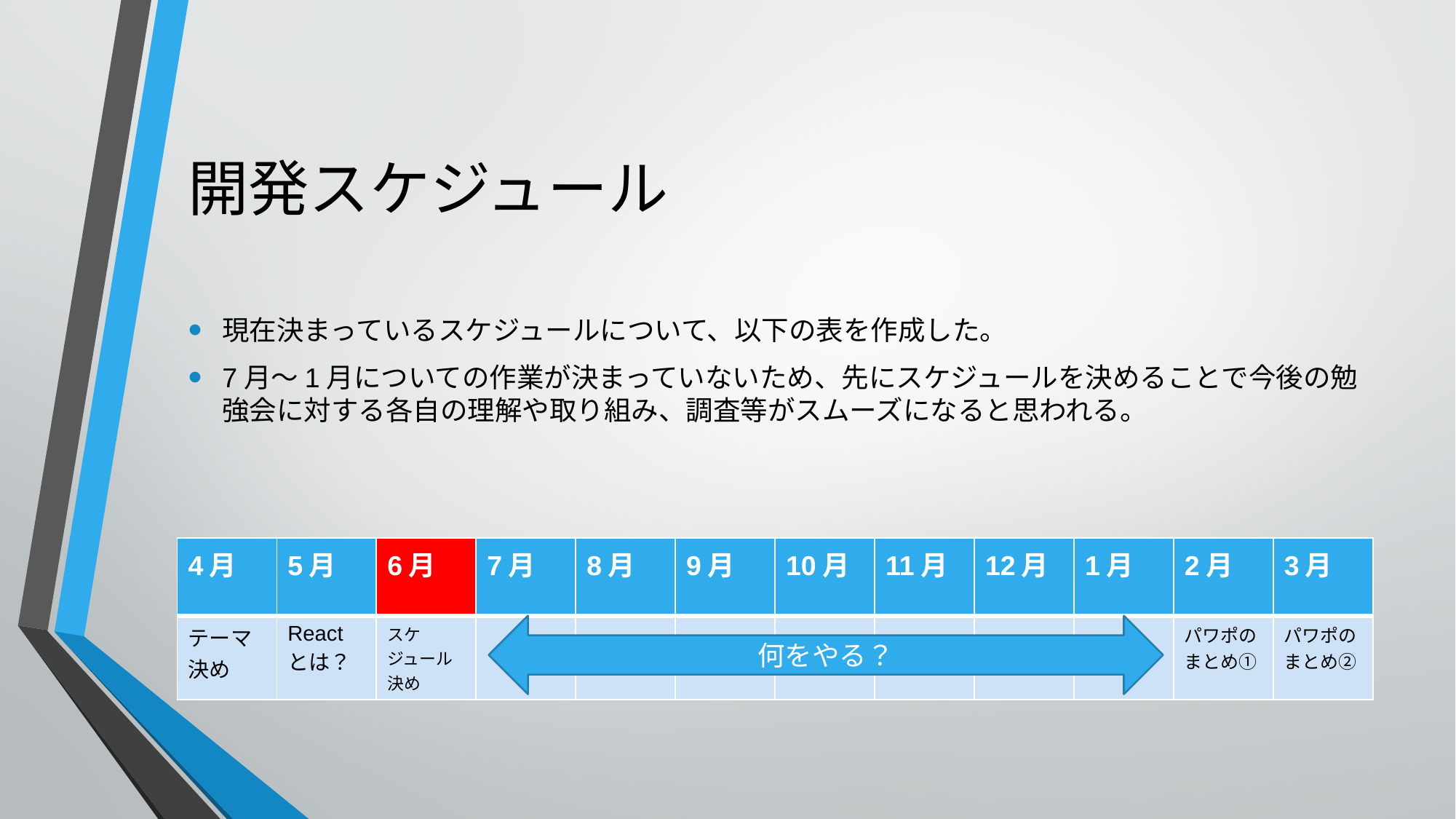

# 開発スケジュール
現在決まっているスケジュールについて、以下の表を作成した。
7月～1月についての作業が決まっていないため、先にスケジュールを決めることで今後の勉強会に対する各自の理解や取り組み、調査等がスムーズになると思われる。
| 4月 | 5月 | 6月 | 7月 | 8月 | 9月 | 10月 | 11月 | 12月 | 1月 | 2月 | 3月 |
| --- | --- | --- | --- | --- | --- | --- | --- | --- | --- | --- | --- |
| テーマ決め | Reactとは？ | スケジュール決め |  |  |  |  |  |  |  | パワポのまとめ① | パワポのまとめ② |
何をやる？